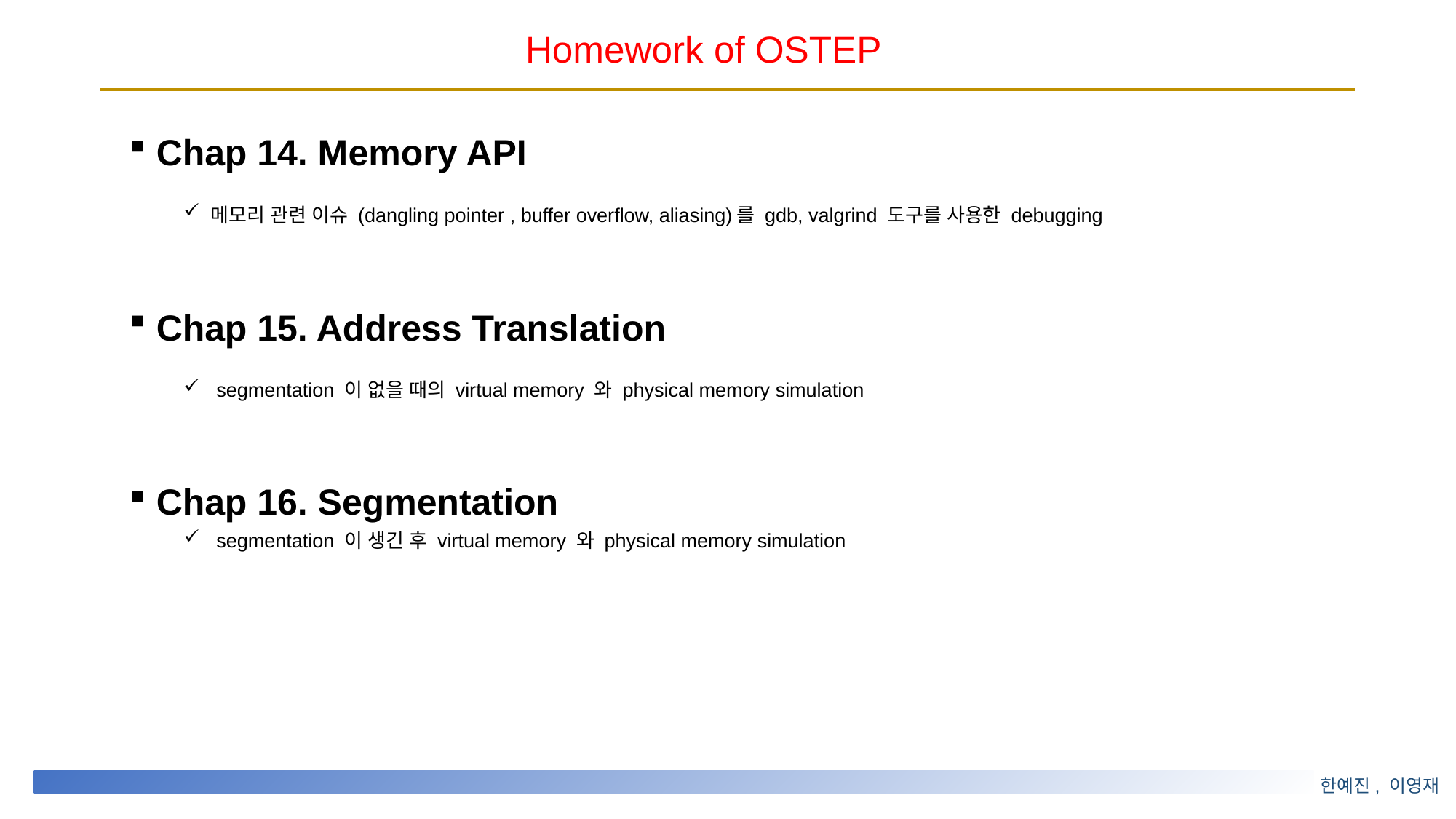

# Homework of OSTEP
Chap 14. Memory API

메모리 관련 이슈 (dangling pointer , buffer overflow, aliasing)를 gdb, valgrind 도구를 사용한 debugging

Chap 15. Address Translation

 segmentation 이 없을 때의 virtual memory 와 physical memory simulation

Chap 16. Segmentation
 segmentation 이 생긴 후 virtual memory 와 physical memory simulation